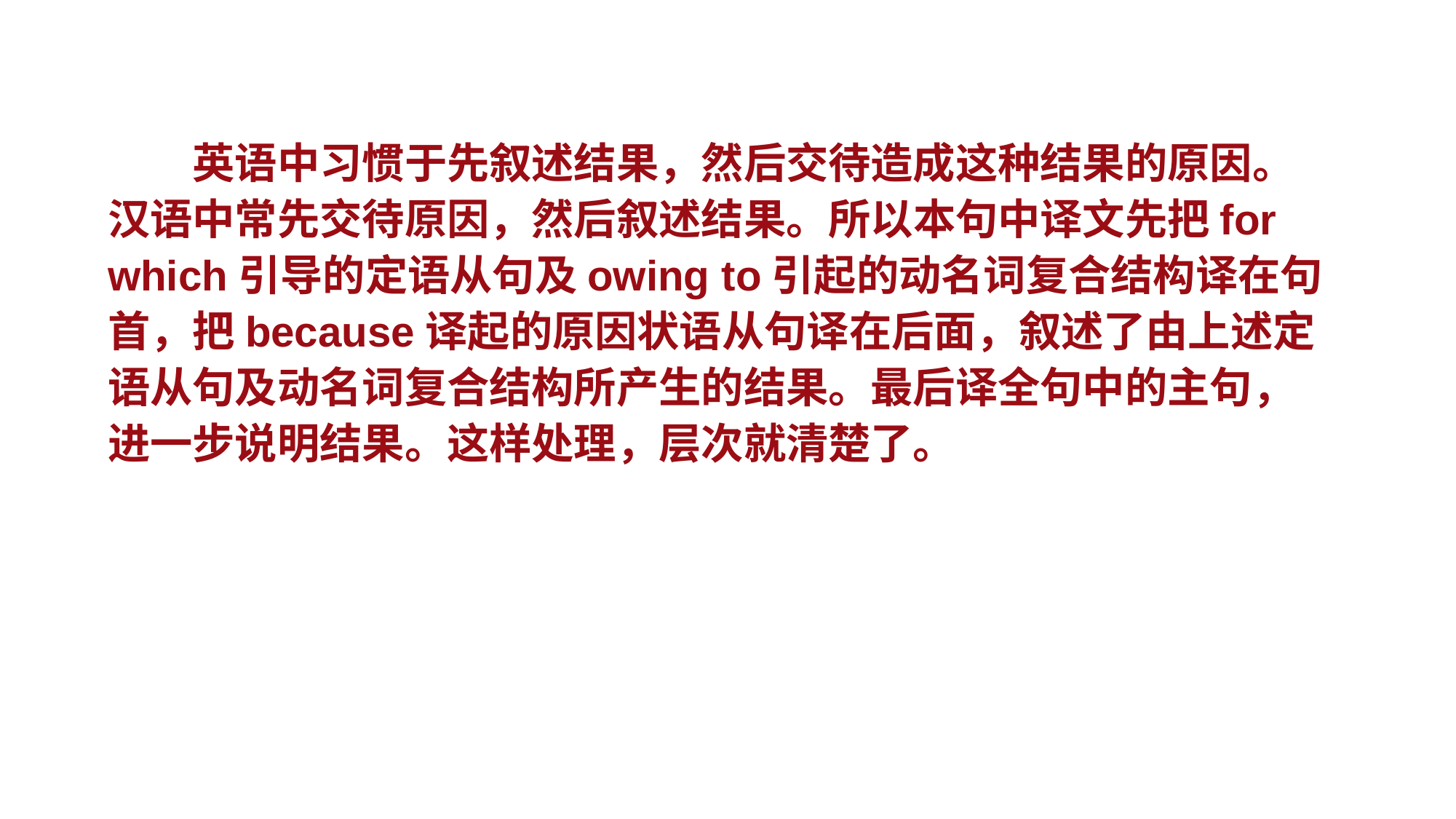

英语中习惯于先叙述结果，然后交待造成这种结果的原因。汉语中常先交待原因，然后叙述结果。所以本句中译文先把for which引导的定语从句及owing to引起的动名词复合结构译在句首，把because译起的原因状语从句译在后面，叙述了由上述定语从句及动名词复合结构所产生的结果。最后译全句中的主句，进一步说明结果。这样处理，层次就清楚了。